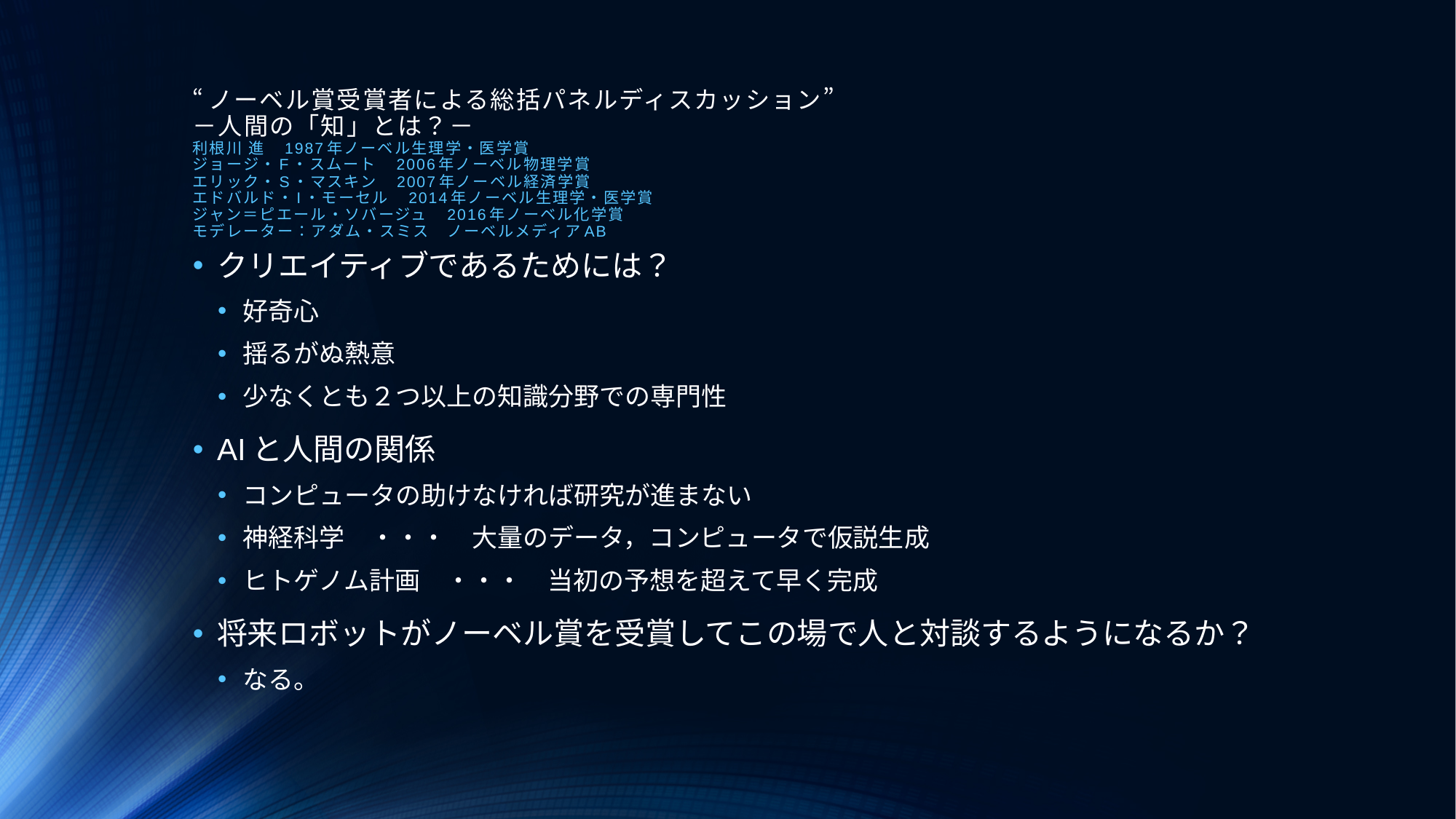

# “ノーベル賞受賞者による総括パネルディスカッション” －人間の「知」とは？－ 利根川 進　1987年ノーベル生理学・医学賞 ジョージ・F・スムート　2006年ノーベル物理学賞 エリック・S・マスキン　2007年ノーベル経済学賞 エドバルド・I・モーセル　2014年ノーベル生理学・医学賞 ジャン＝ピエール・ソバージュ　2016年ノーベル化学賞　 モデレーター：アダム・スミス　ノーベルメディアAB
クリエイティブであるためには？
好奇心
揺るがぬ熱意
少なくとも２つ以上の知識分野での専門性
AIと人間の関係
コンピュータの助けなければ研究が進まない
神経科学　・・・　大量のデータ，コンピュータで仮説生成
ヒトゲノム計画　・・・　当初の予想を超えて早く完成
将来ロボットがノーベル賞を受賞してこの場で人と対談するようになるか？
なる。